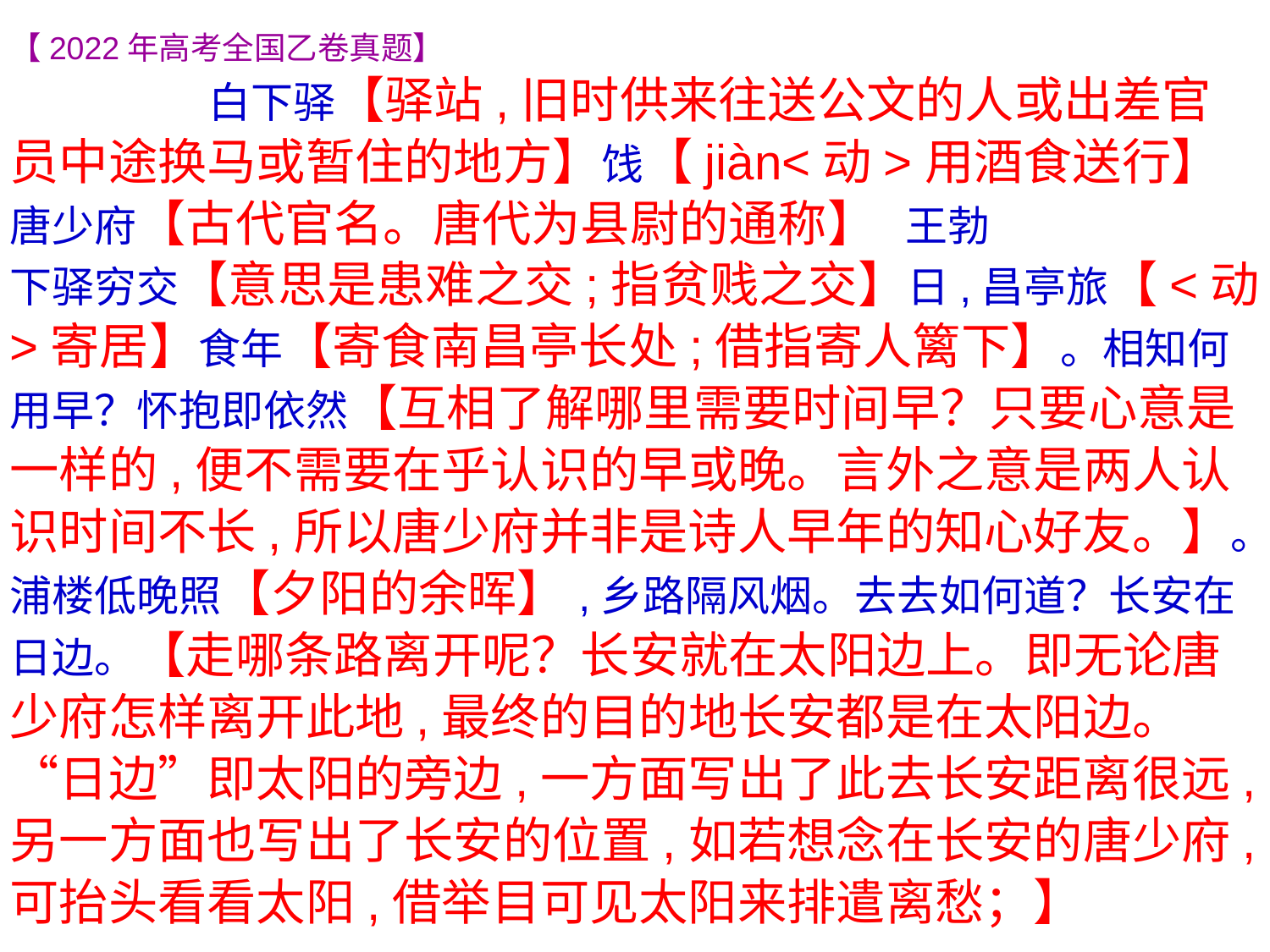

【2022年高考全国乙卷真题】
                 白下驿【驿站,旧时供来往送公文的人或出差官员中途换马或暂住的地方】饯【jiàn<动>用酒食送行】唐少府【古代官名。唐代为县尉的通称】   王勃
下驿穷交【意思是患难之交;指贫贱之交】日,昌亭旅【<动>寄居】食年【寄食南昌亭长处;借指寄人篱下】。相知何用早？怀抱即依然【互相了解哪里需要时间早？只要心意是一样的,便不需要在乎认识的早或晚。言外之意是两人认识时间不长,所以唐少府并非是诗人早年的知心好友。】。
浦楼低晚照【夕阳的余晖】,乡路隔风烟。去去如何道？长安在日边。【走哪条路离开呢？长安就在太阳边上。即无论唐少府怎样离开此地,最终的目的地长安都是在太阳边。“日边”即太阳的旁边,一方面写出了此去长安距离很远,另一方面也写出了长安的位置,如若想念在长安的唐少府,可抬头看看太阳,借举目可见太阳来排遣离愁；】